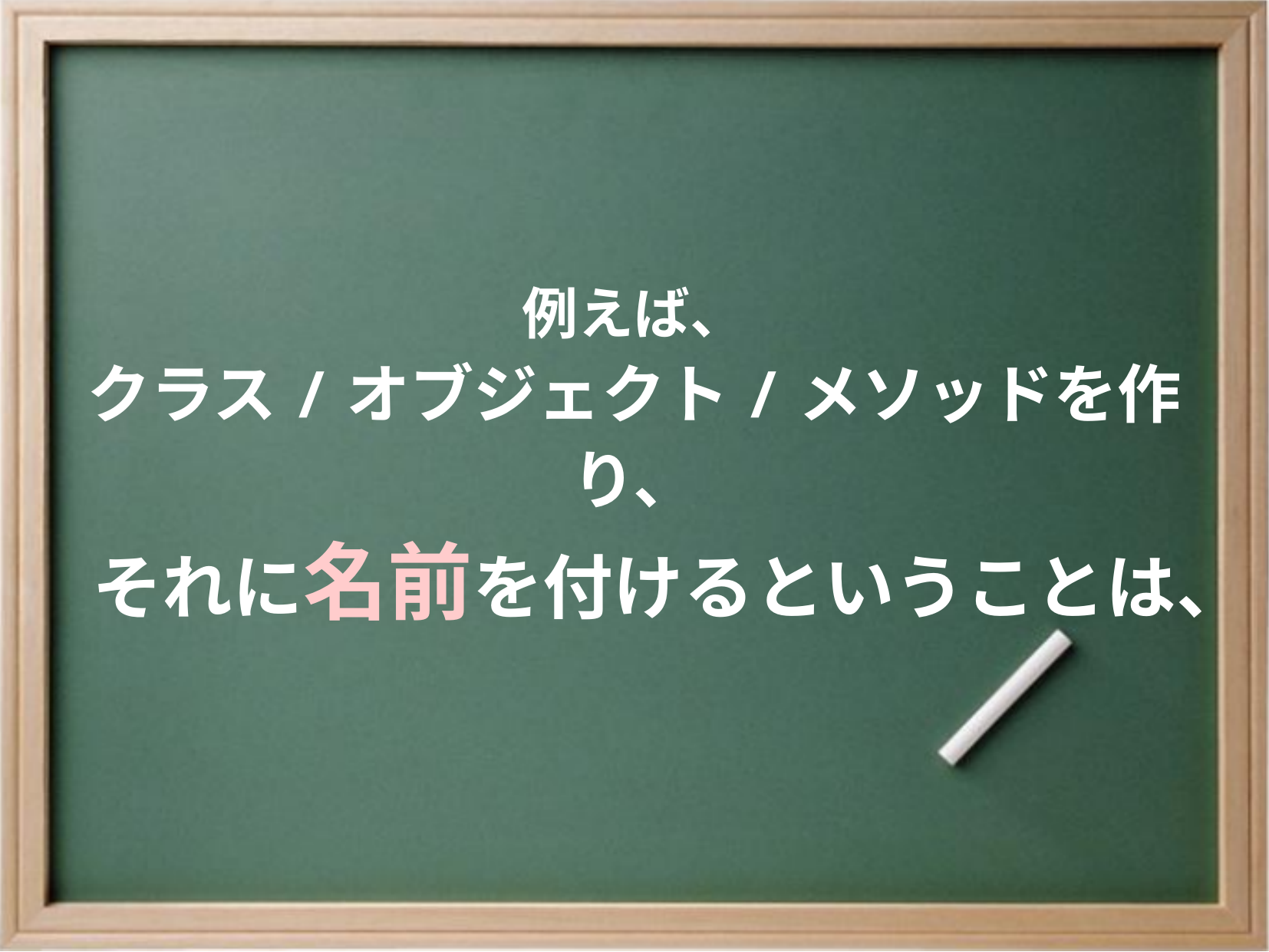

# 例えば、 クラス/オブジェクト/メソッドを作り、 それに名前を付けるということは、